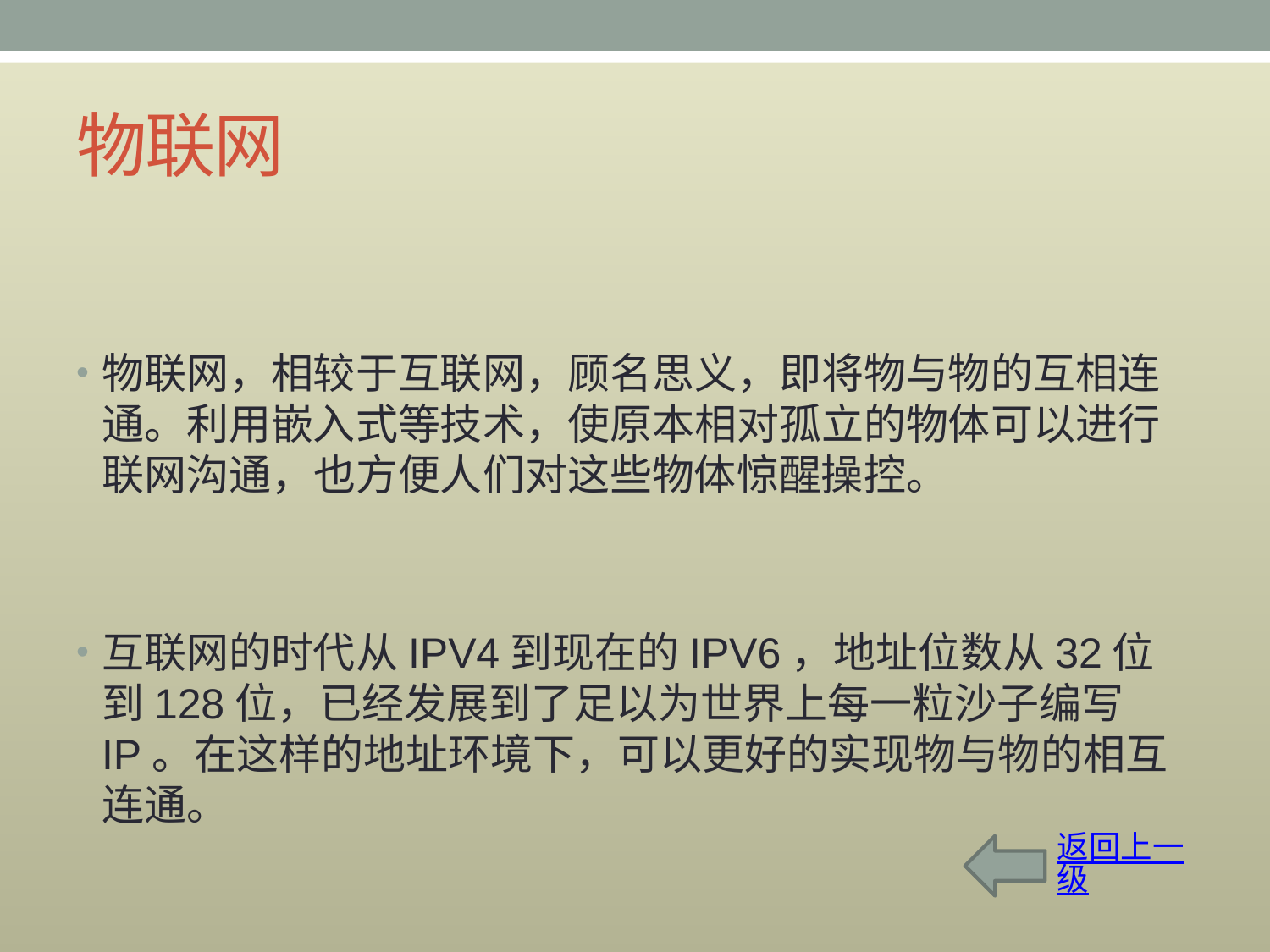

# 物联网

物联网，相较于互联网，顾名思义，即将物与物的互相连通。利用嵌入式等技术，使原本相对孤立的物体可以进行联网沟通，也方便人们对这些物体惊醒操控。

互联网的时代从IPV4到现在的IPV6，地址位数从32位到128位，已经发展到了足以为世界上每一粒沙子编写IP。在这样的地址环境下，可以更好的实现物与物的相互连通。

返回上一级